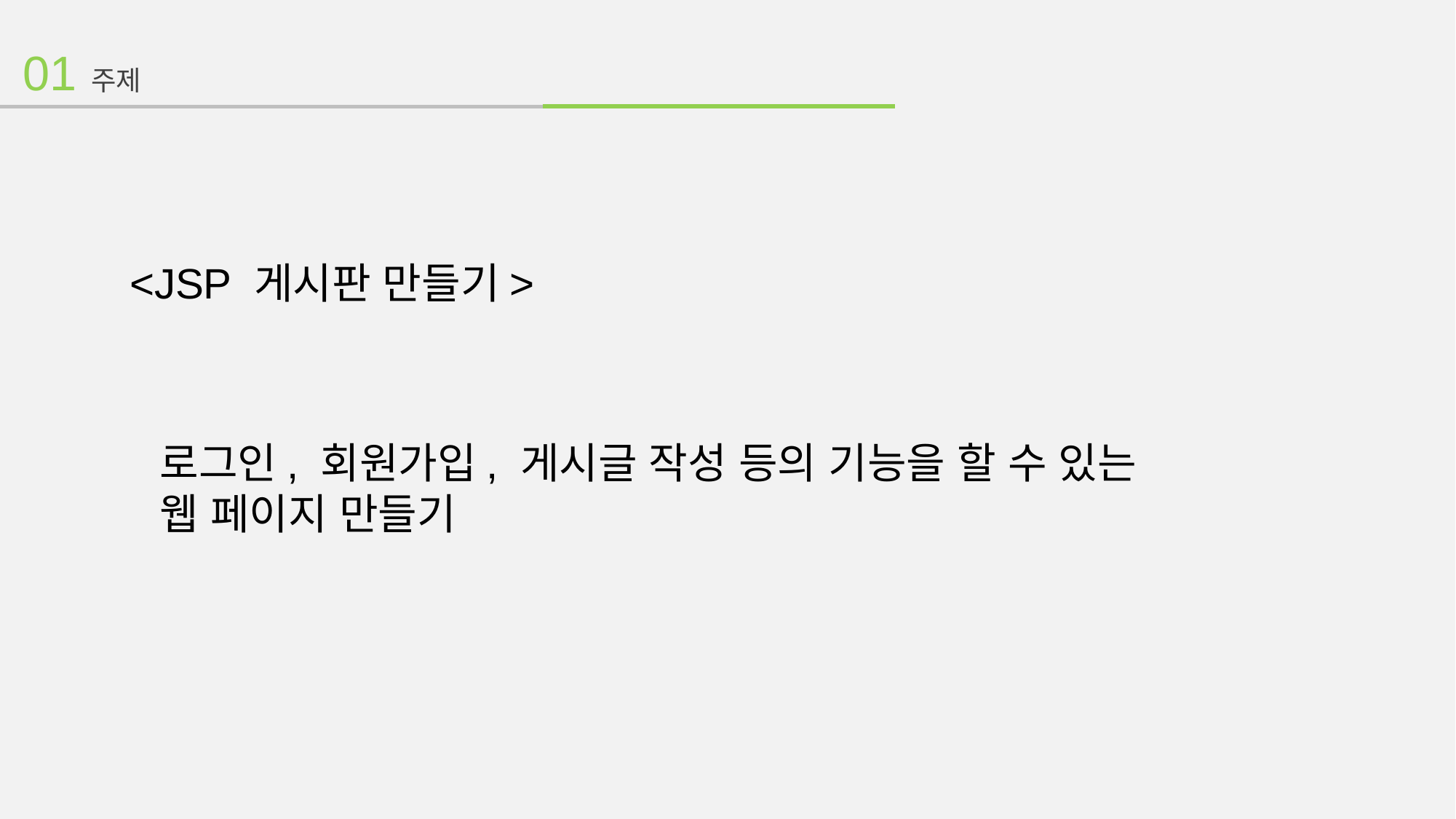

01 주제
<JSP 게시판 만들기>
로그인, 회원가입, 게시글 작성 등의 기능을 할 수 있는
웹 페이지 만들기